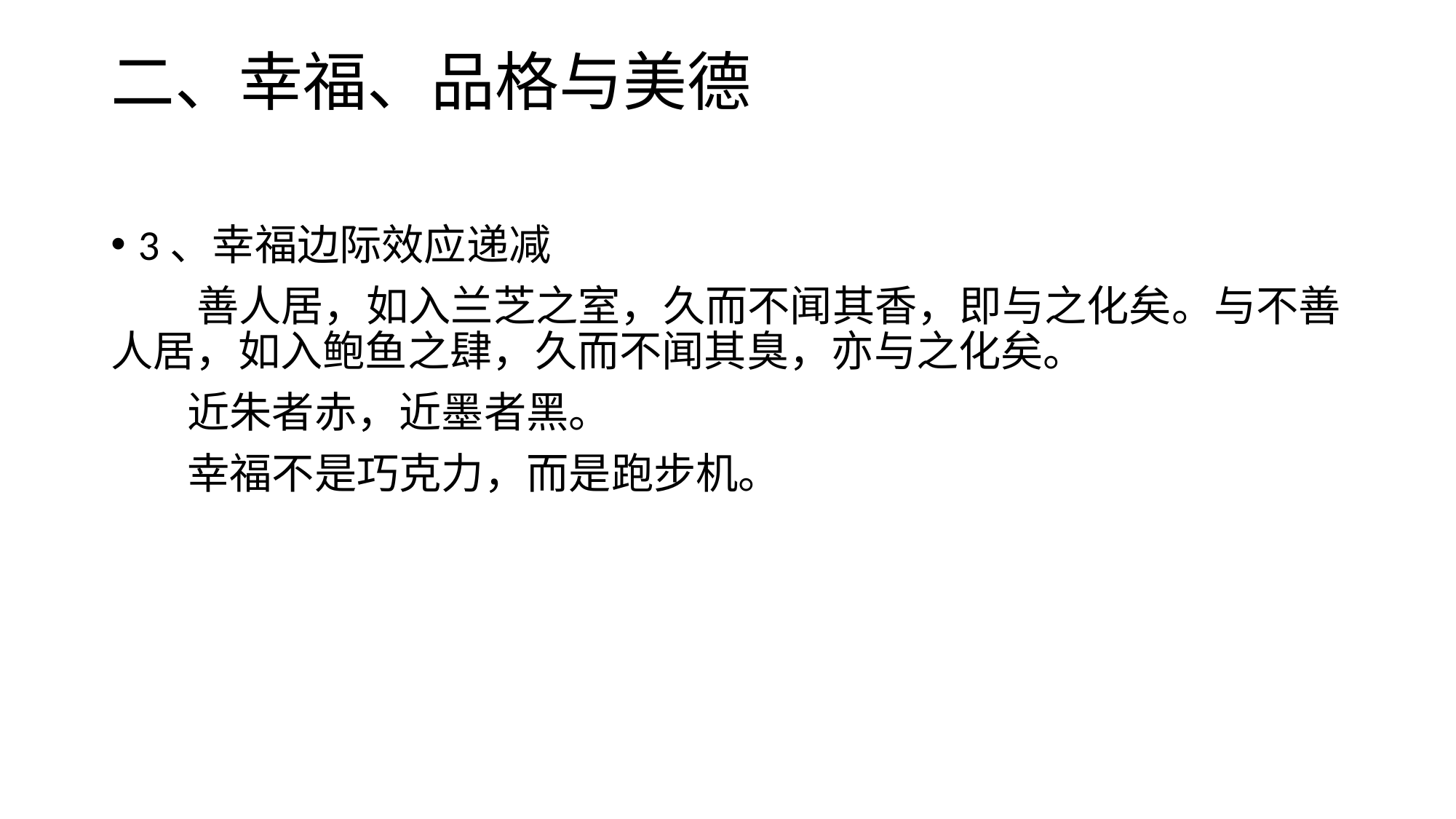

# 二、幸福、品格与美德
3、幸福边际效应递减
        善人居，如入兰芝之室，久而不闻其香，即与之化矣。与不善人居，如入鲍鱼之肆，久而不闻其臭，亦与之化矣。
       近朱者赤，近墨者黑。
       幸福不是巧克力，而是跑步机。